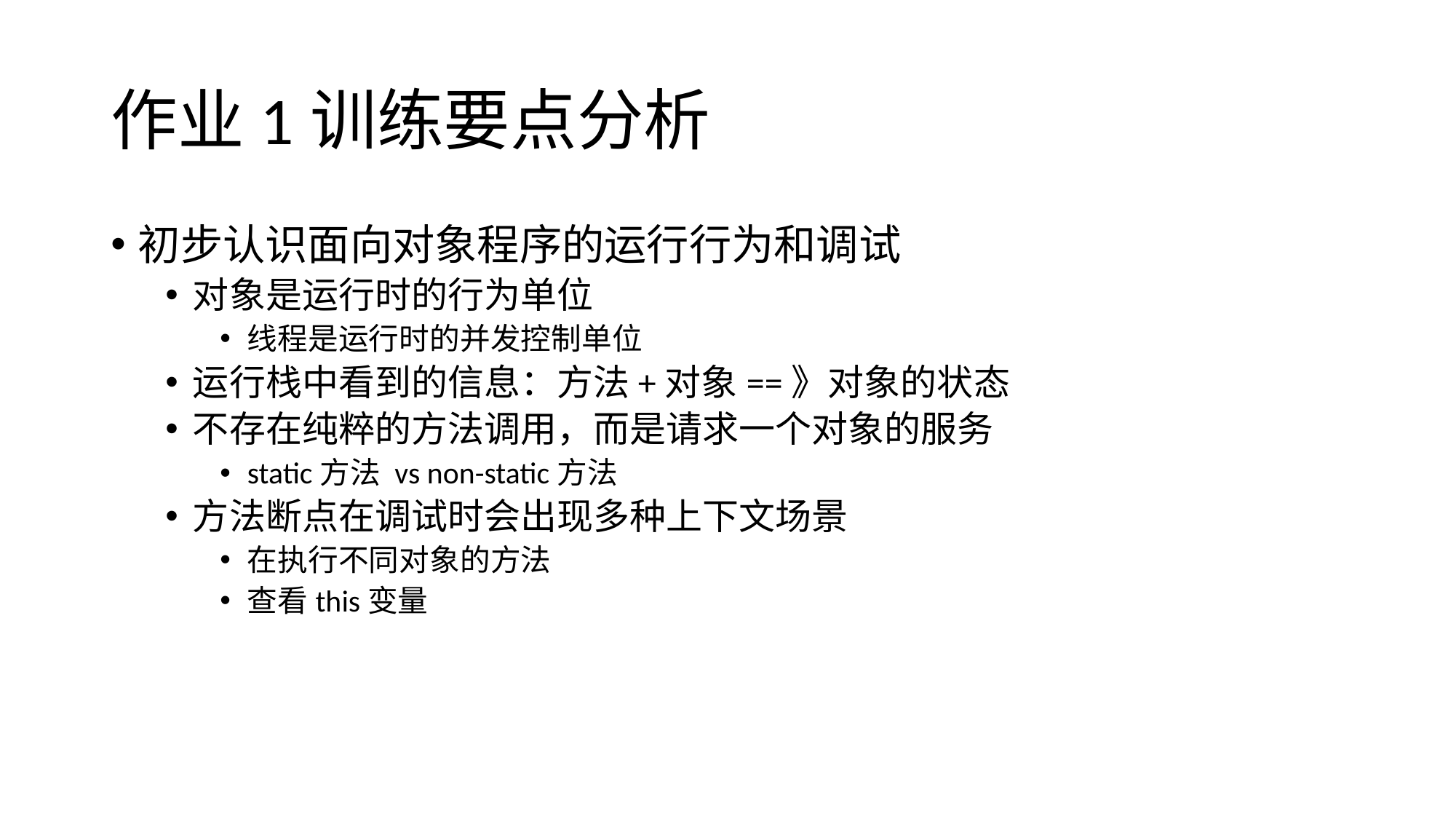

# 作业1训练要点分析
初步认识面向对象程序的运行行为和调试
对象是运行时的行为单位
线程是运行时的并发控制单位
运行栈中看到的信息：方法+对象==》对象的状态
不存在纯粹的方法调用，而是请求一个对象的服务
static方法 vs non-static方法
方法断点在调试时会出现多种上下文场景
在执行不同对象的方法
查看this变量